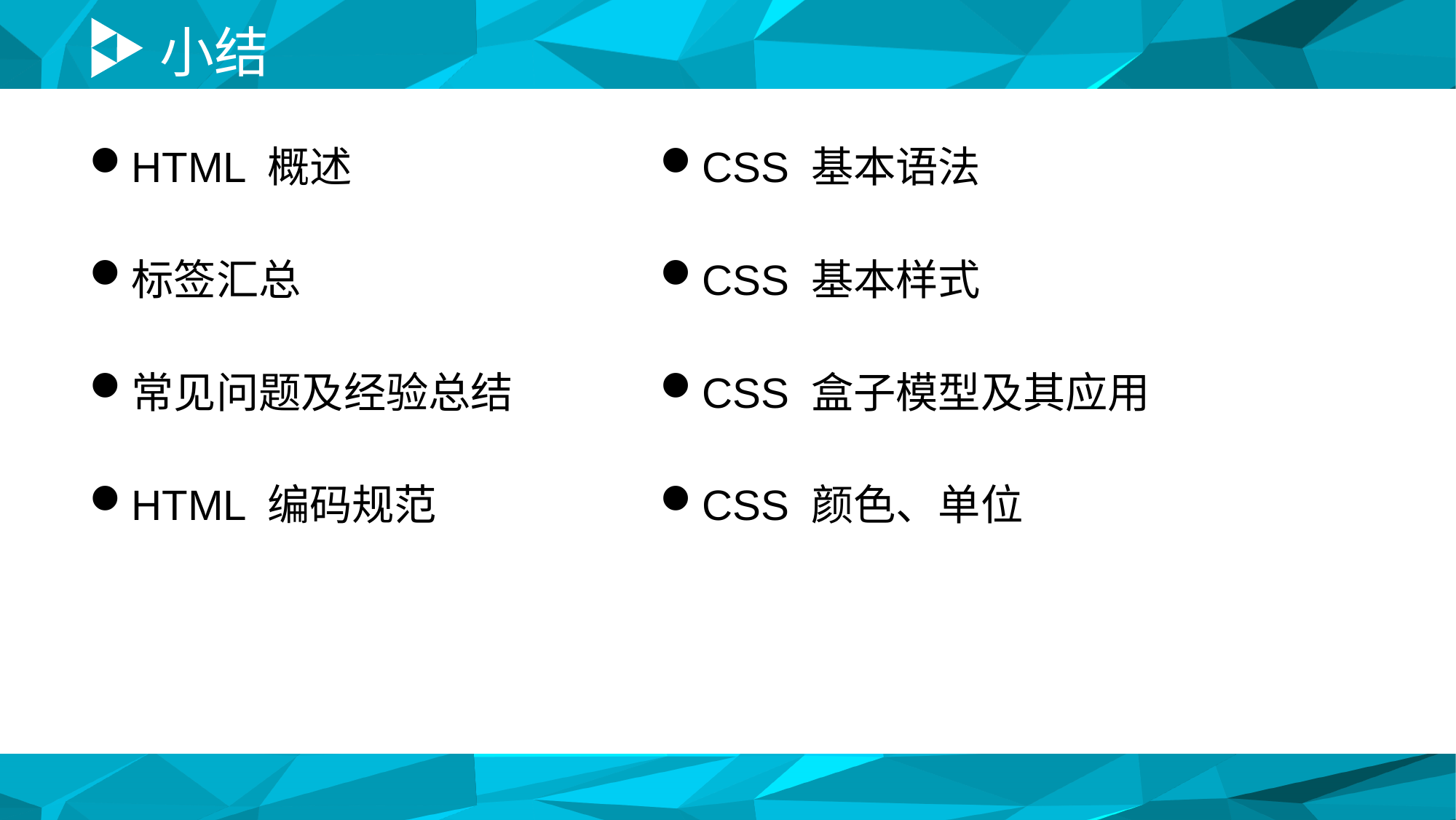

# 小结
HTML 概述
标签汇总
常见问题及经验总结
HTML 编码规范
CSS 基本语法
CSS 基本样式
CSS 盒子模型及其应用
CSS 颜色、单位